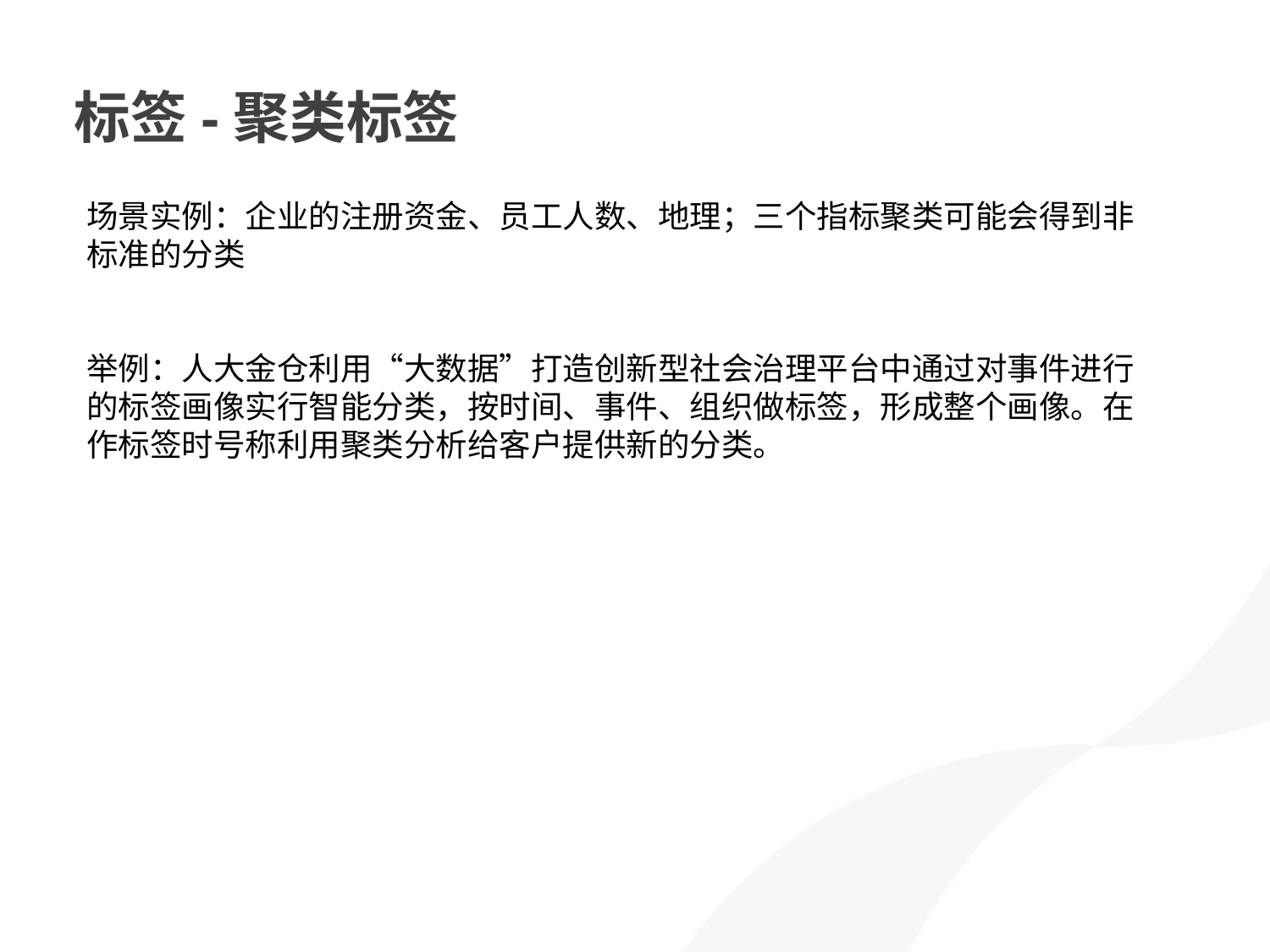

# 标签-聚类标签
场景实例：企业的注册资金、员工人数、地理；三个指标聚类可能会得到非标准的分类

举例：人大金仓利用“大数据”打造创新型社会治理平台中通过对事件进行的标签画像实行智能分类，按时间、事件、组织做标签，形成整个画像。在作标签时号称利用聚类分析给客户提供新的分类。